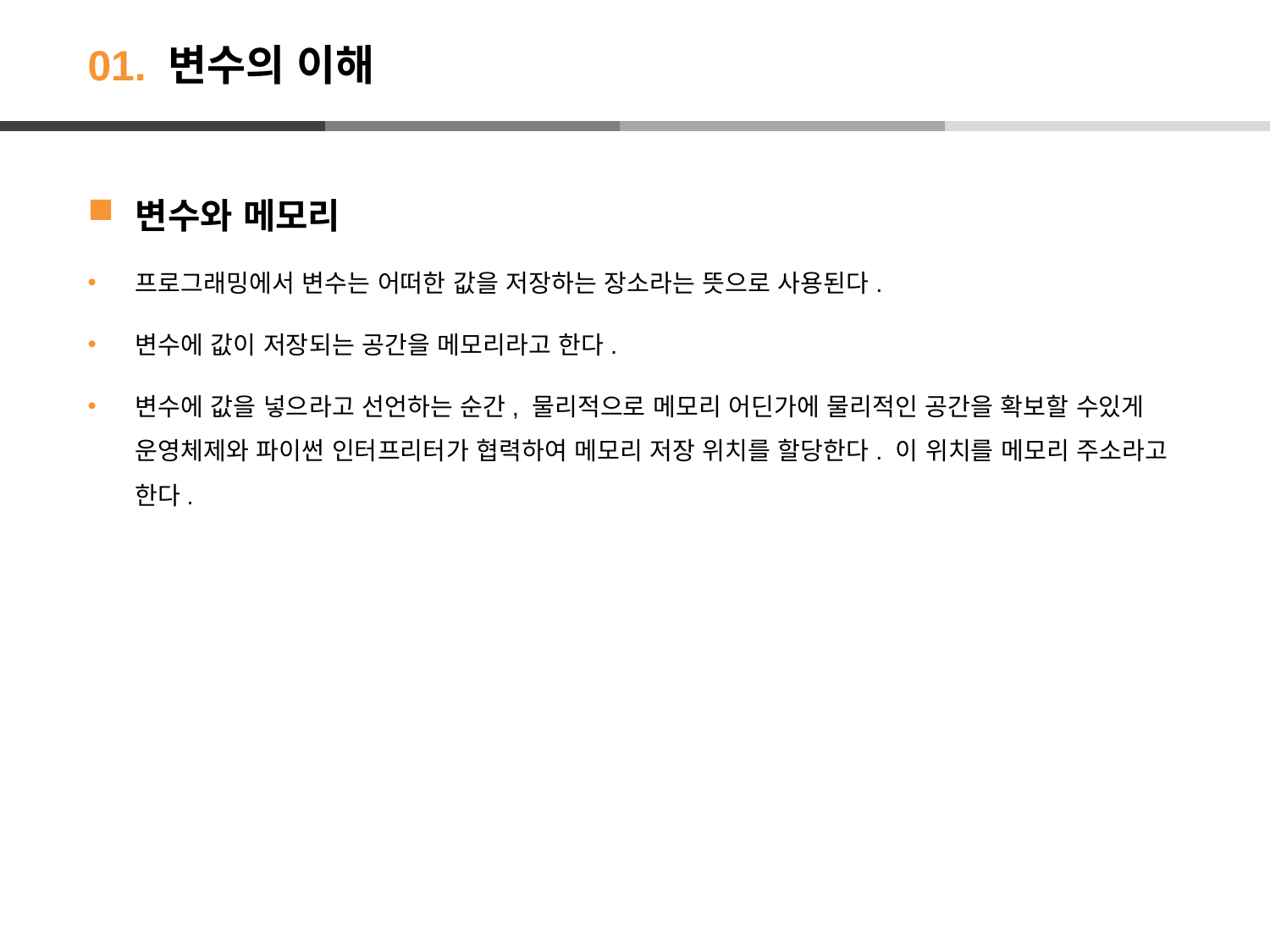

# 01. 변수의 이해
변수와 메모리
프로그래밍에서 변수는 어떠한 값을 저장하는 장소라는 뜻으로 사용된다.
변수에 값이 저장되는 공간을 메모리라고 한다.
변수에 값을 넣으라고 선언하는 순간, 물리적으로 메모리 어딘가에 물리적인 공간을 확보할 수있게 운영체제와 파이썬 인터프리터가 협력하여 메모리 저장 위치를 할당한다. 이 위치를 메모리 주소라고 한다.